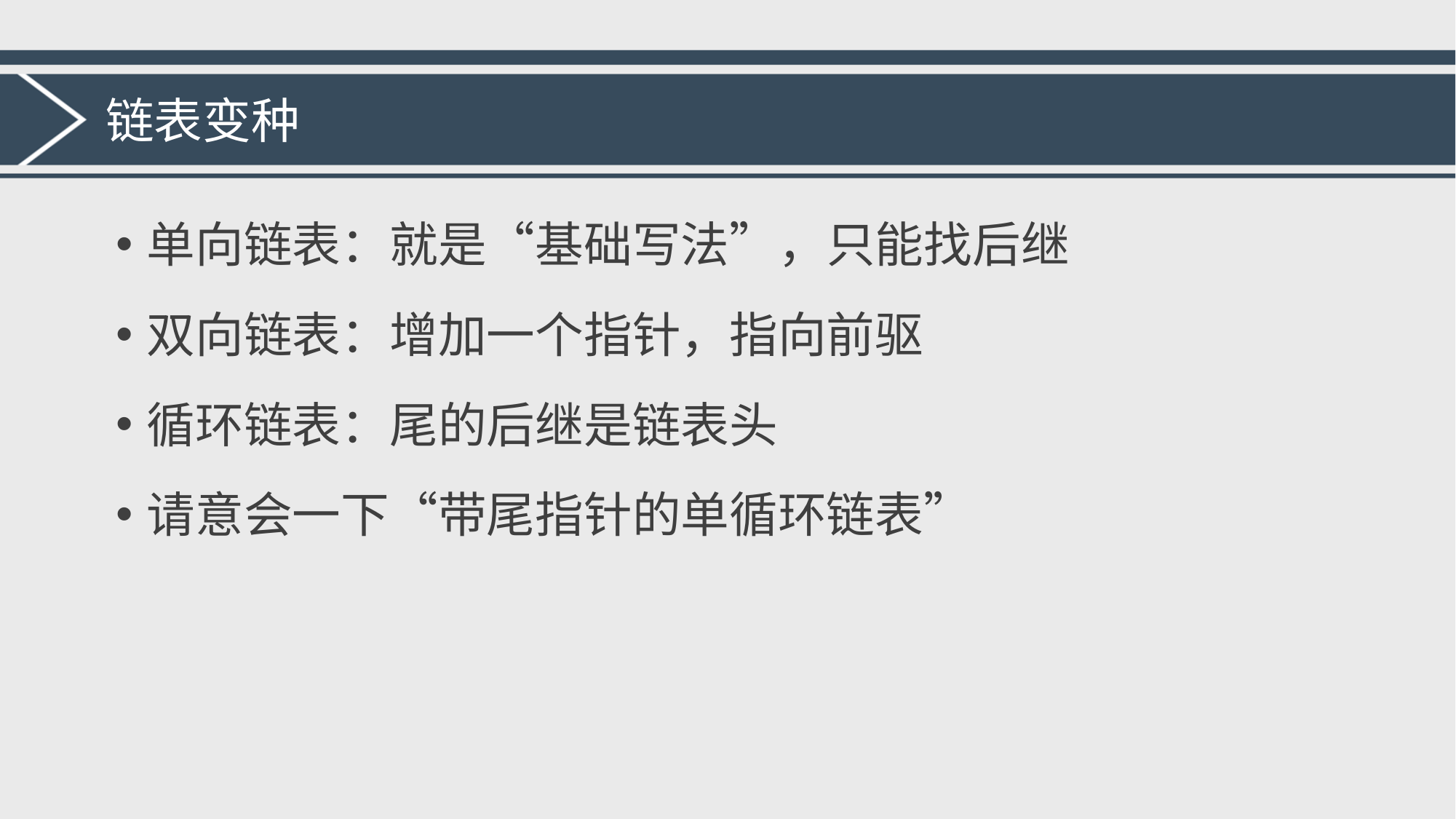

# 链表变种
单向链表：就是“基础写法”，只能找后继
双向链表：增加一个指针，指向前驱
循环链表：尾的后继是链表头
请意会一下“带尾指针的单循环链表”